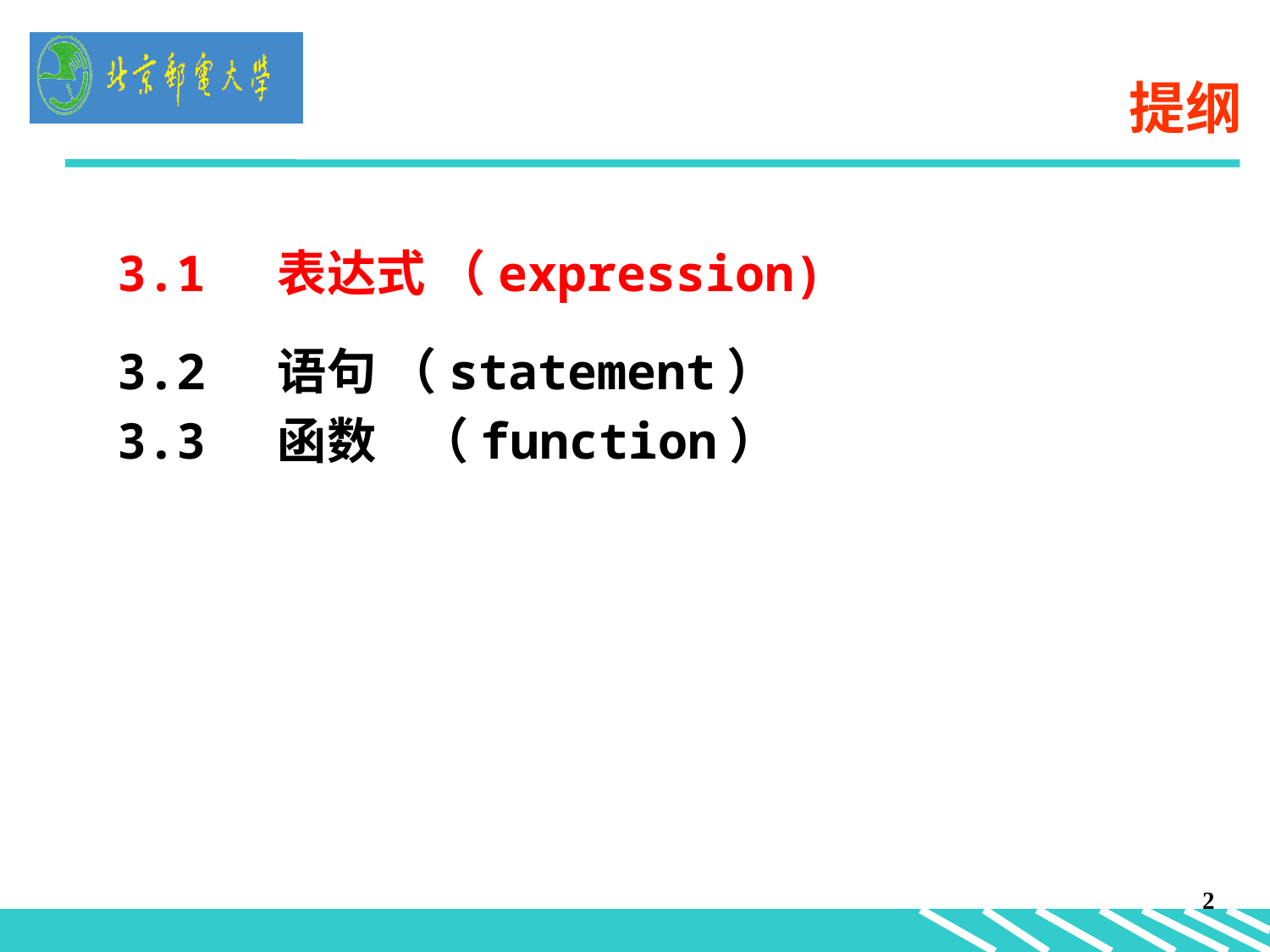

# 提纲
3.1  表达式 （expression)
3.2  语句 （statement）
3.3  函数	（function）

2